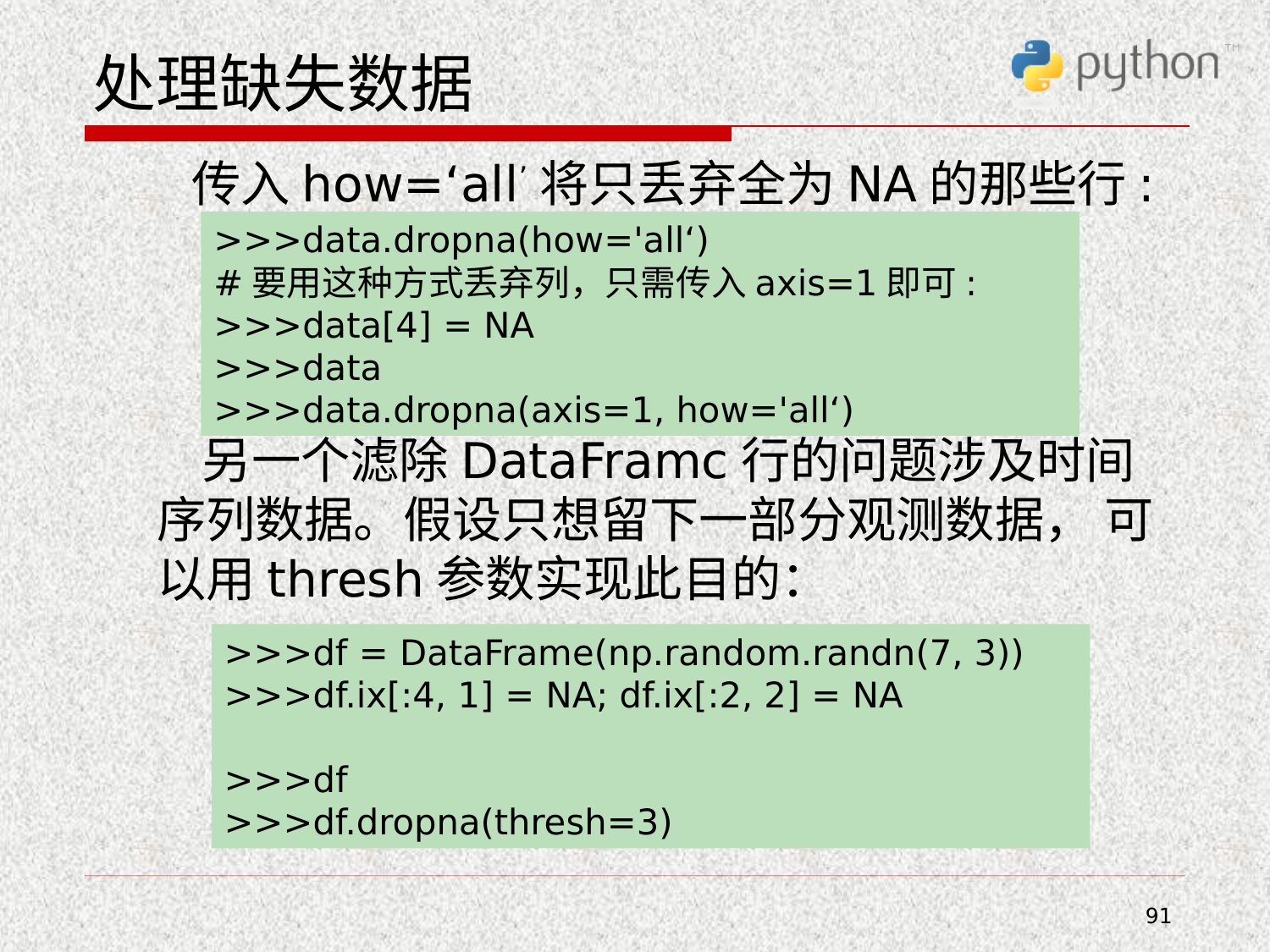

# 处理缺失数据
        传入how=‘all’将只丢弃全为NA的那些行:

         另一个滤除DataFramc行的问题涉及时间序列数据。假设只想留下一部分观测数据， 可以用thresh参数实现此目的：

>>>data.dropna(how='all‘)
#要用这种方式丢弃列，只需传入axis=1即可:
>>>data[4] = NA
>>>data
>>>data.dropna(axis=1, how='all‘)
>>>df = DataFrame(np.random.randn(7, 3))
>>>df.ix[:4, 1] = NA; df.ix[:2, 2] = NA

>>>df
>>>df.dropna(thresh=3)
91